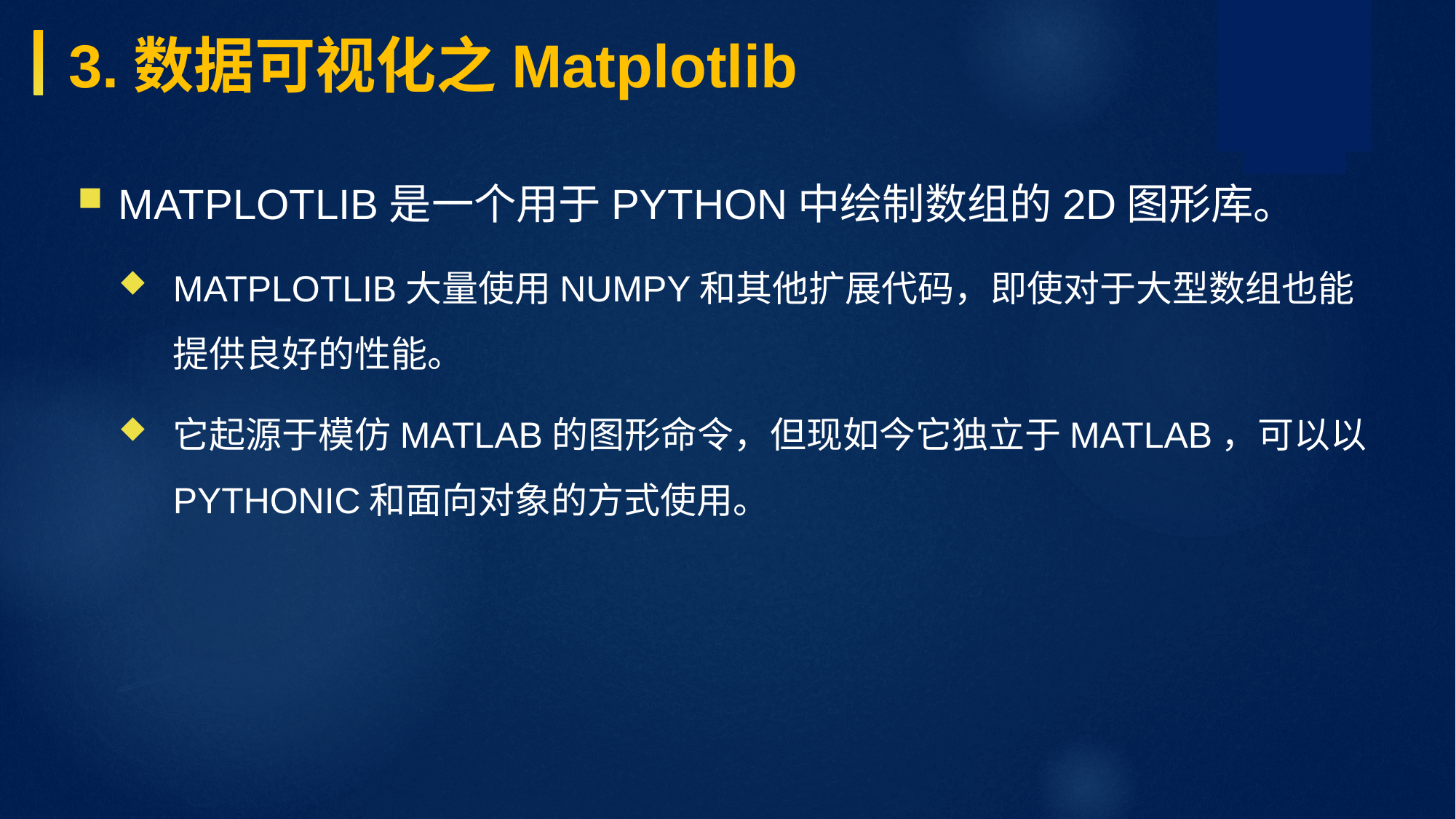

3.数据可视化之Matplotlib
Matplotlib是一个用于Python中绘制数组的2D图形库。
Matplotlib大量使用NumPy和其他扩展代码，即使对于大型数组也能提供良好的性能。
它起源于模仿MATLAB的图形命令，但现如今它独立于MATLAB，可以以Pythonic和面向对象的方式使用。